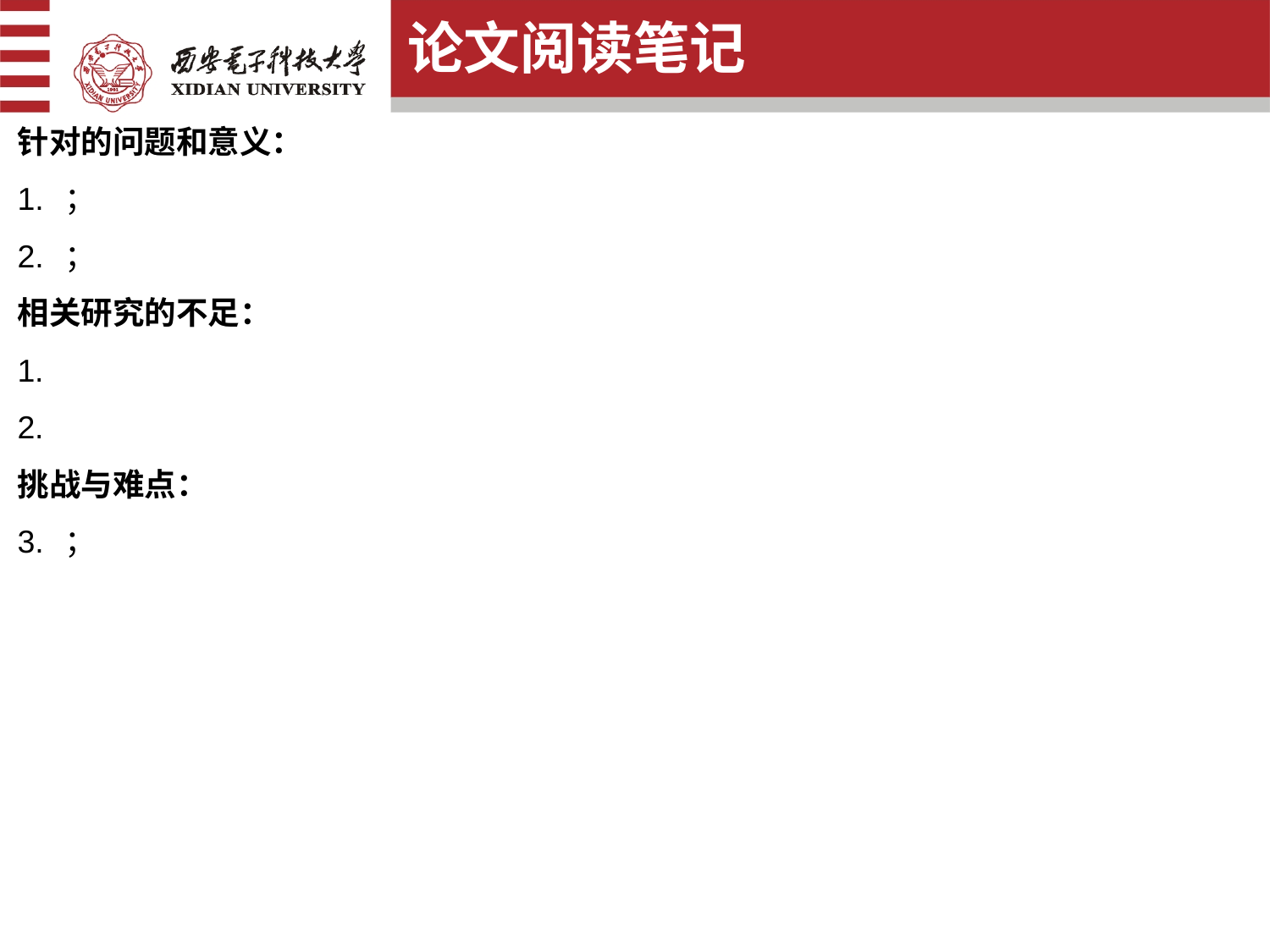

论文阅读笔记
针对的问题和意义：
；
；
相关研究的不足：
1.
2.
挑战与难点：
；